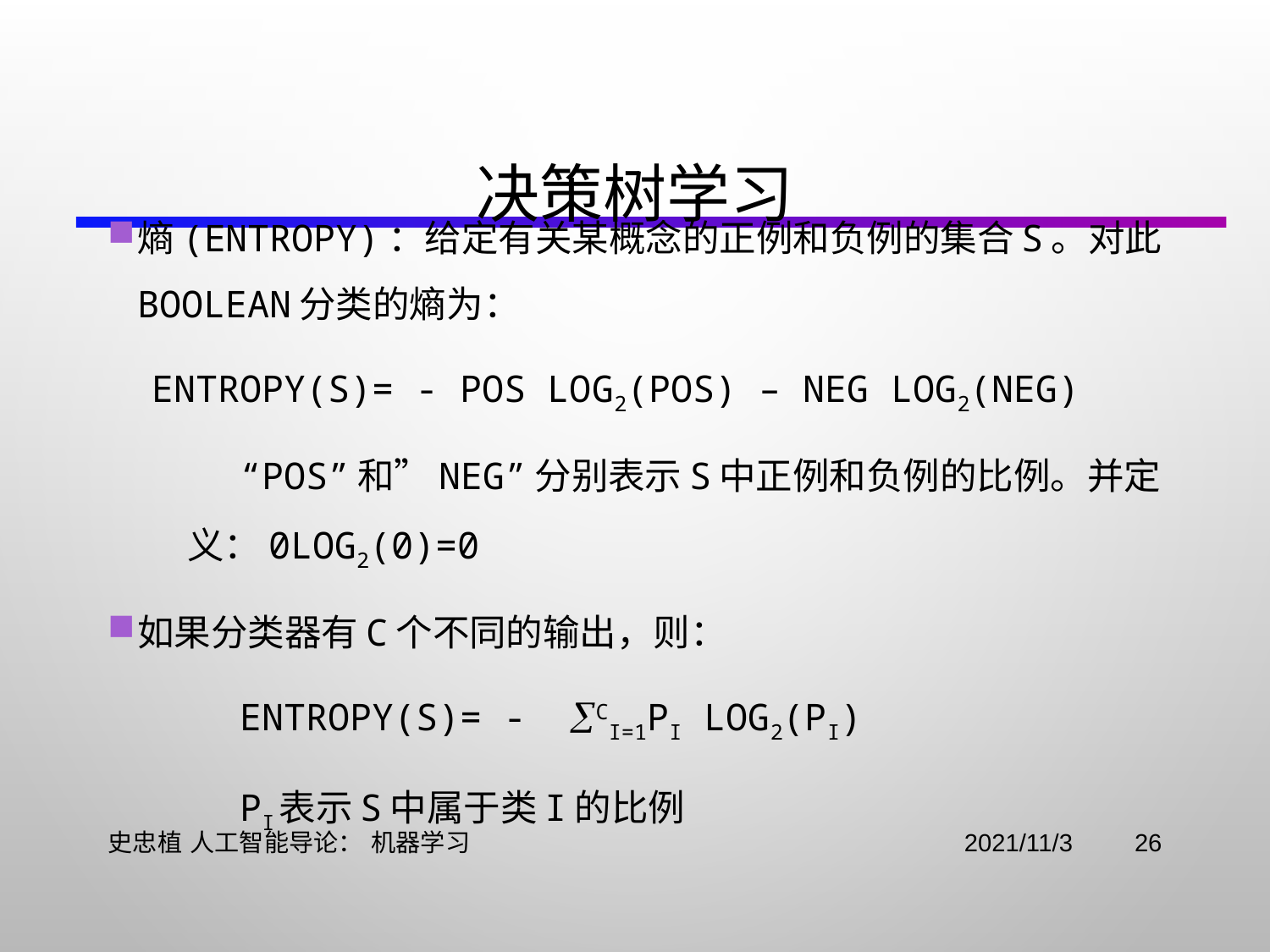

# 决策树学习
熵(entropy)：给定有关某概念的正例和负例的集合S。对此BOOLEAN分类的熵为：
  Entropy(S)= - pos log2(pos) – neg log2(neg)
      “pos”和”neg”分别表示S中正例和负例的比例。并定义：0log2(0)=0
如果分类器有c个不同的输出，则：
      Entropy(S)= -  ∑ci=1pi log2(pi)
      pi表示S中属于类i的比例
史忠植 人工智能导论： 机器学习
2021/11/3
26